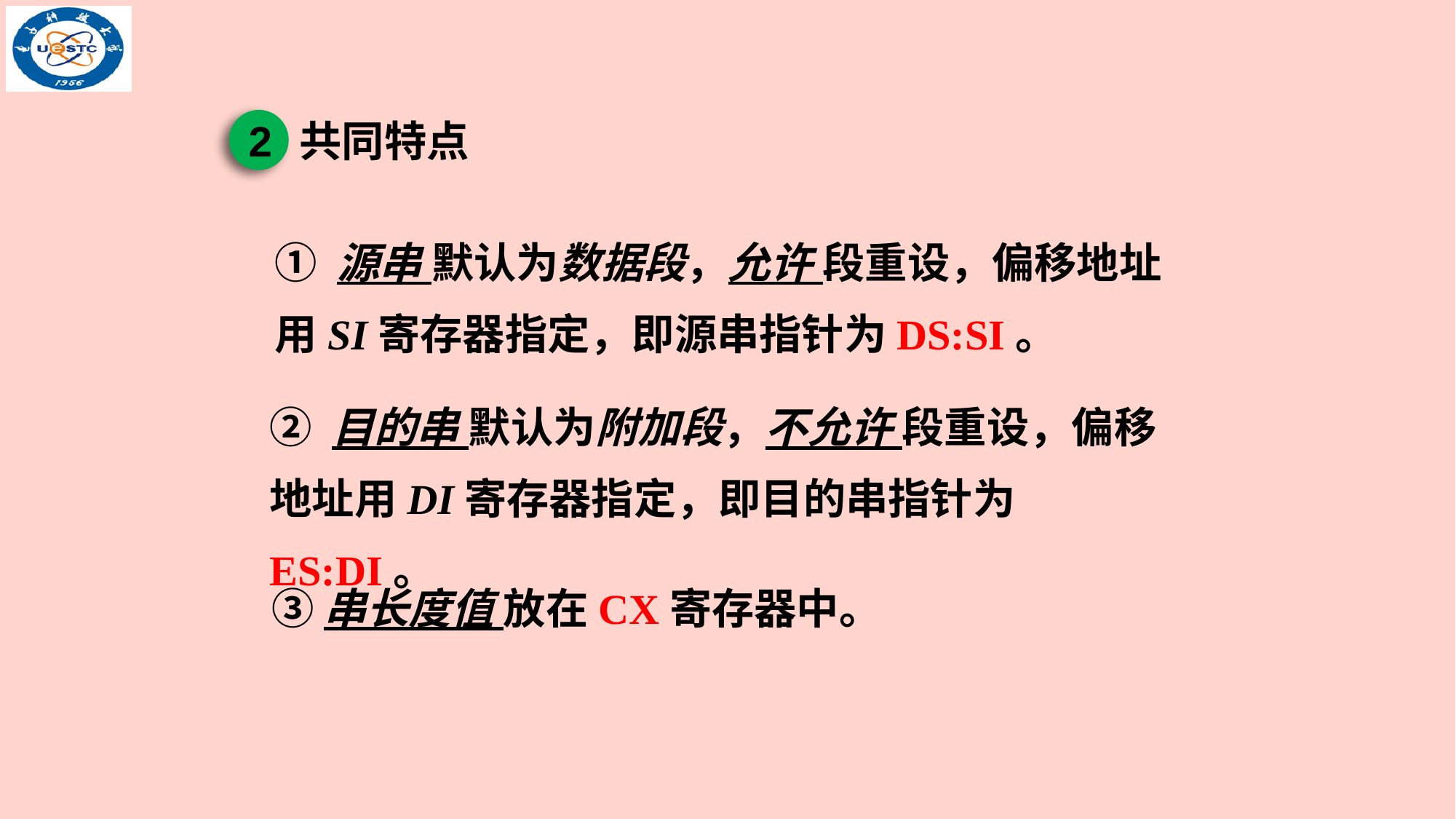

共同特点
2
① 源串 默认为数据段，允许 段重设，偏移地址用SI寄存器指定，即源串指针为DS:SI。
② 目的串 默认为附加段，不允许 段重设，偏移地址用DI寄存器指定，即目的串指针为ES:DI。
③串长度值 放在CX寄存器中。